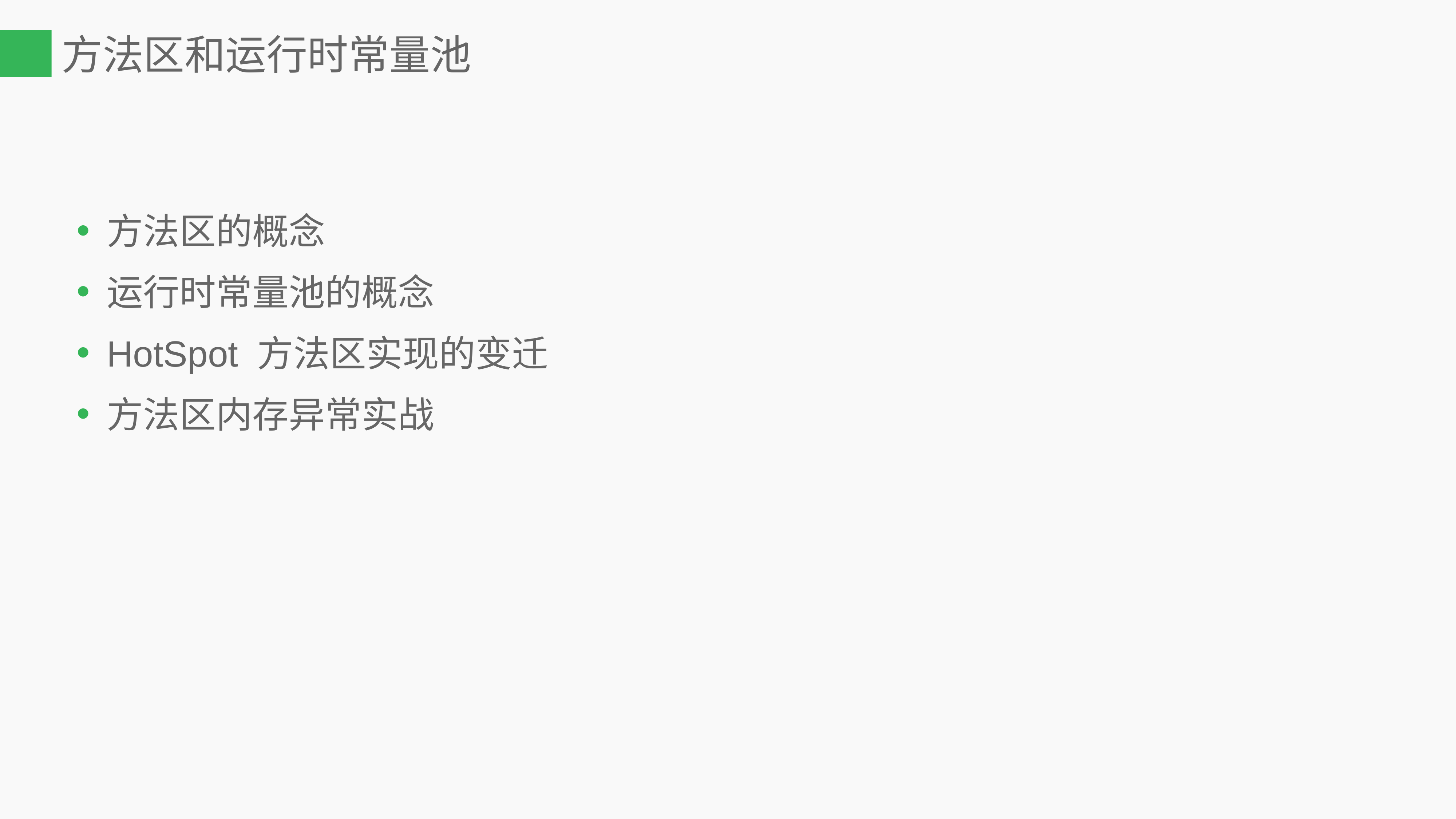

# 方法区和运行时常量池
方法区的概念
运行时常量池的概念
HotSpot 方法区实现的变迁
方法区内存异常实战